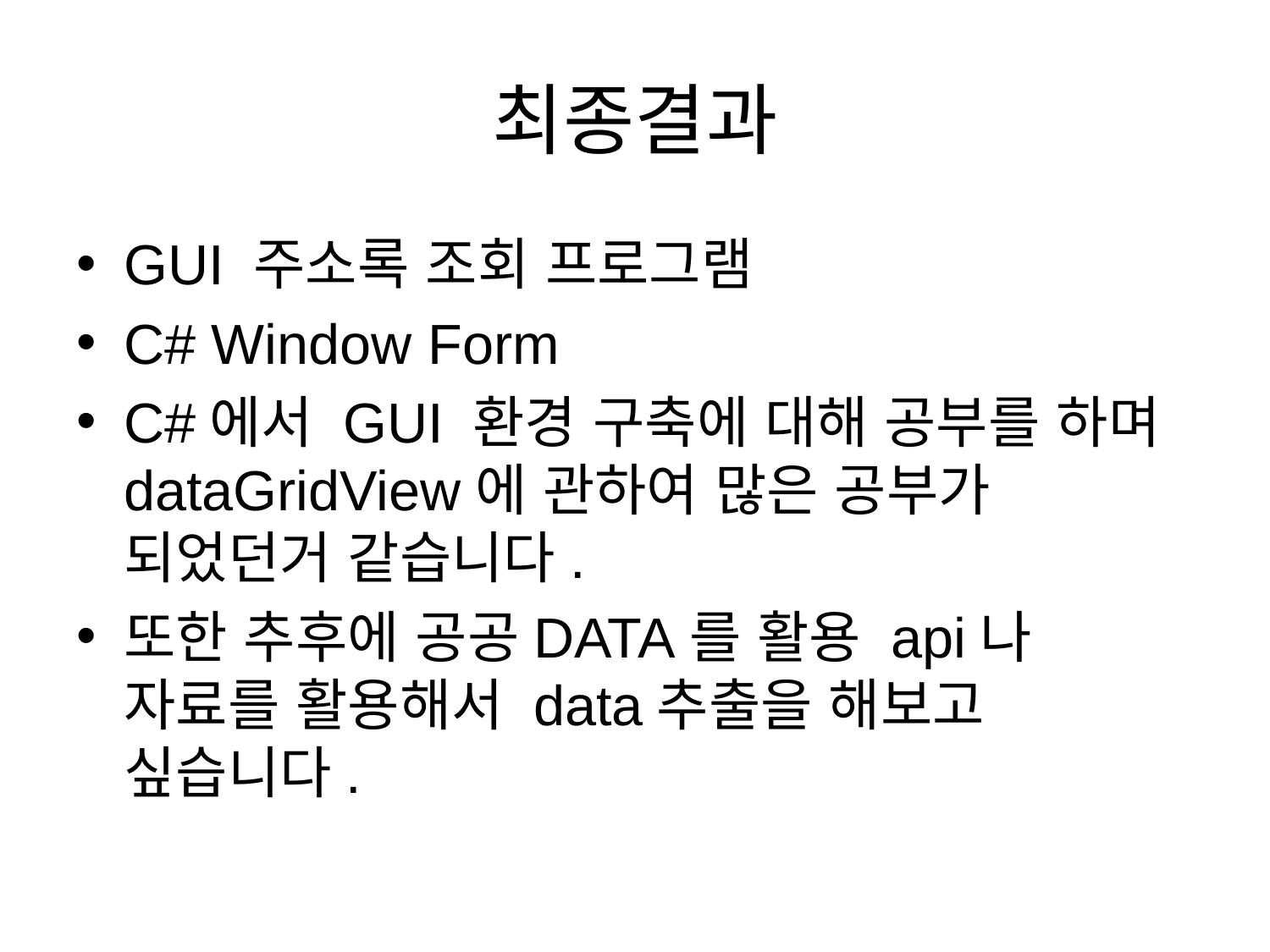

# 최종결과
GUI 주소록 조회 프로그램
C# Window Form
C#에서 GUI 환경 구축에 대해 공부를 하며 dataGridView에 관하여 많은 공부가 되었던거 같습니다.
또한 추후에 공공DATA를 활용 api나 자료를 활용해서 data추출을 해보고 싶습니다.